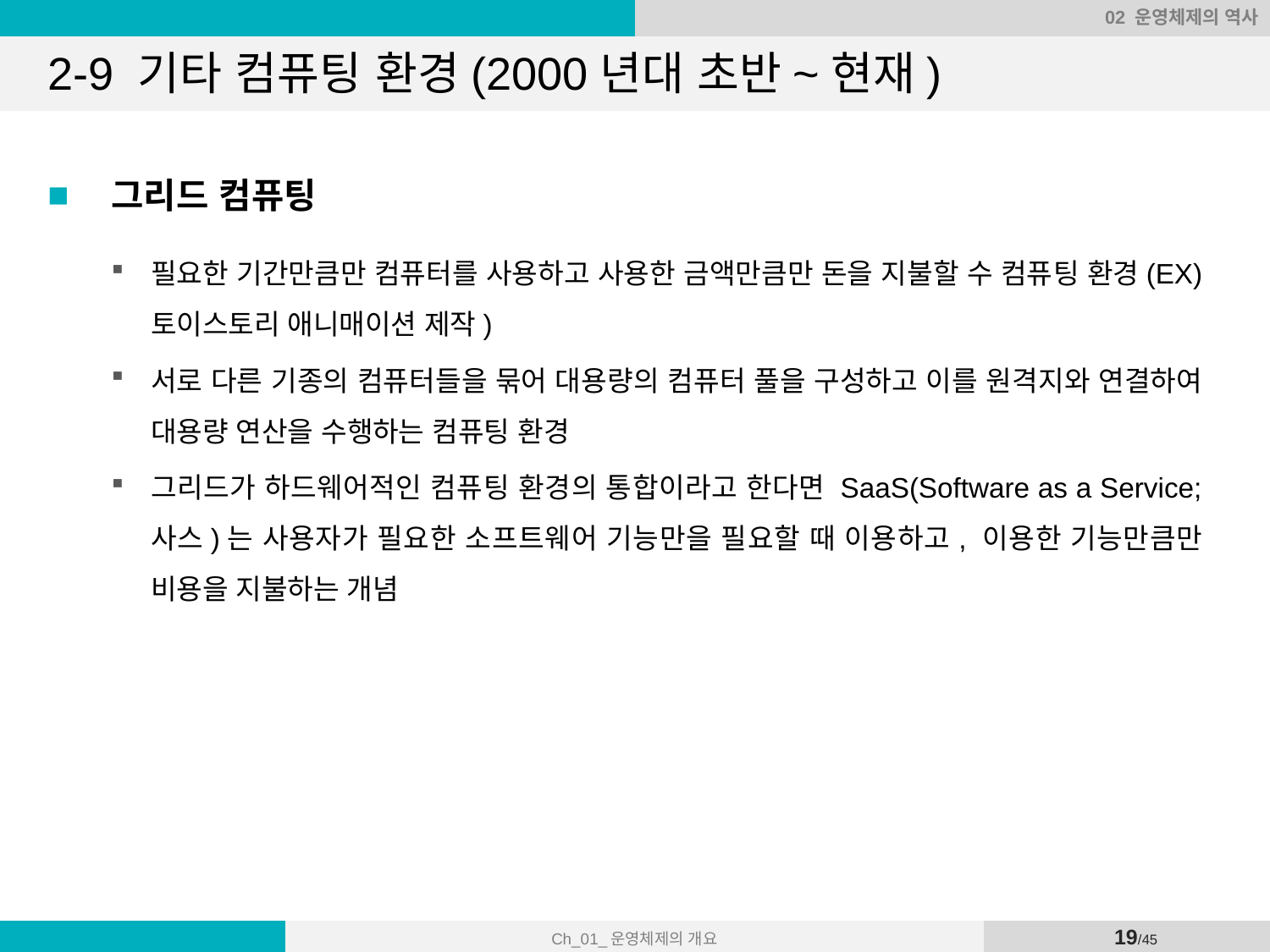

02 운영체제의 역사
# 2-9 기타 컴퓨팅 환경(2000년대 초반~현재)
그리드 컴퓨팅

필요한 기간만큼만 컴퓨터를 사용하고 사용한 금액만큼만 돈을 지불할 수 컴퓨팅 환경(EX) 토이스토리 애니매이션 제작)
서로 다른 기종의 컴퓨터들을 묶어 대용량의 컴퓨터 풀을 구성하고 이를 원격지와 연결하여 대용량 연산을 수행하는 컴퓨팅 환경
그리드가 하드웨어적인 컴퓨팅 환경의 통합이라고 한다면 SaaS(Software as a Service; 사스)는 사용자가 필요한 소프트웨어 기능만을 필요할 때 이용하고, 이용한 기능만큼만 비용을 지불하는 개념